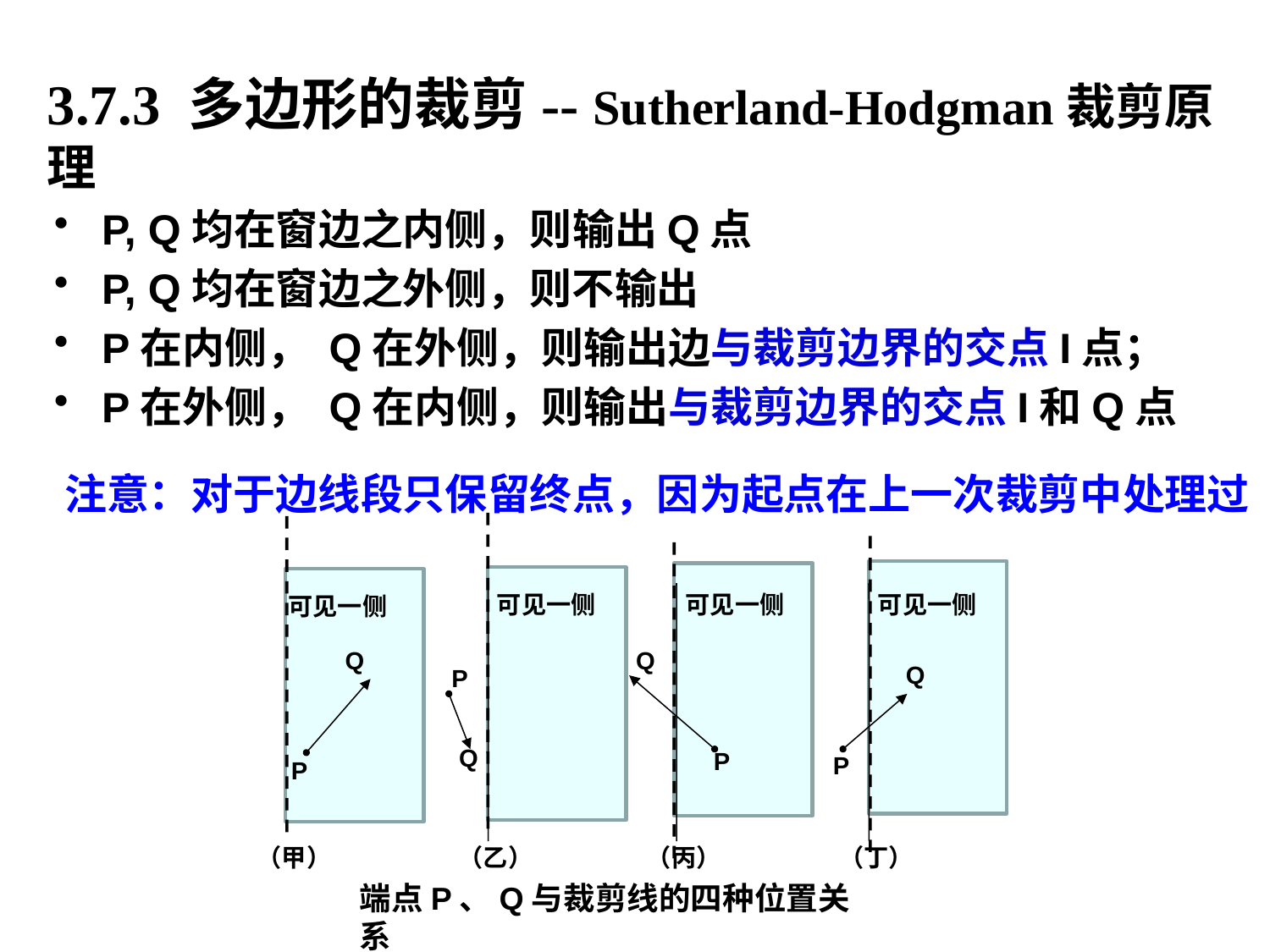

3.7.3 多边形的裁剪-- Sutherland-Hodgman裁剪原理
P, Q均在窗边之内侧，则输出Q点
P, Q均在窗边之外侧，则不输出
P在内侧， Q在外侧，则输出边与裁剪边界的交点I点；
P在外侧， Q在内侧，则输出与裁剪边界的交点I和Q点
注意：对于边线段只保留终点，因为起点在上一次裁剪中处理过

可见一侧
可见一侧
可见一侧
可见一侧
Q
Q
Q
P

Q
P
P
P
（甲）
（乙）
（丙）
（丁）
端点P、Q与裁剪线的四种位置关系